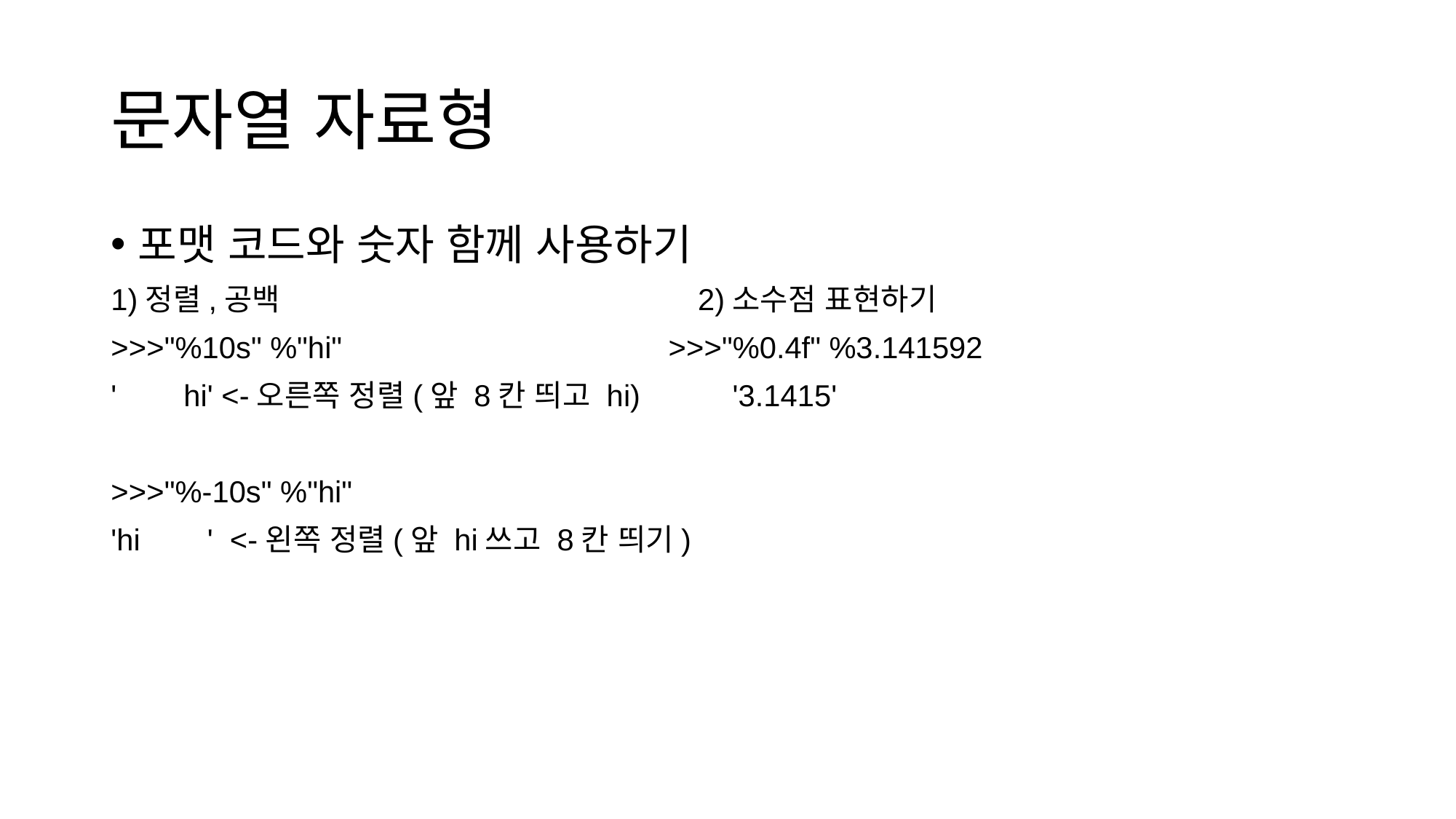

# 문자열 자료형
포맷 코드와 숫자 함께 사용하기
1)정렬,공백                                                2)소수점 표현하기
>>>"%10s" %"hi"                                       >>>"%0.4f" %3.141592
'        hi' <-오른쪽 정렬(앞 8칸 띄고 hi)           '3.1415'

>>>"%-10s" %"hi"
'hi        '  <-왼쪽 정렬(앞 hi쓰고 8칸 띄기)